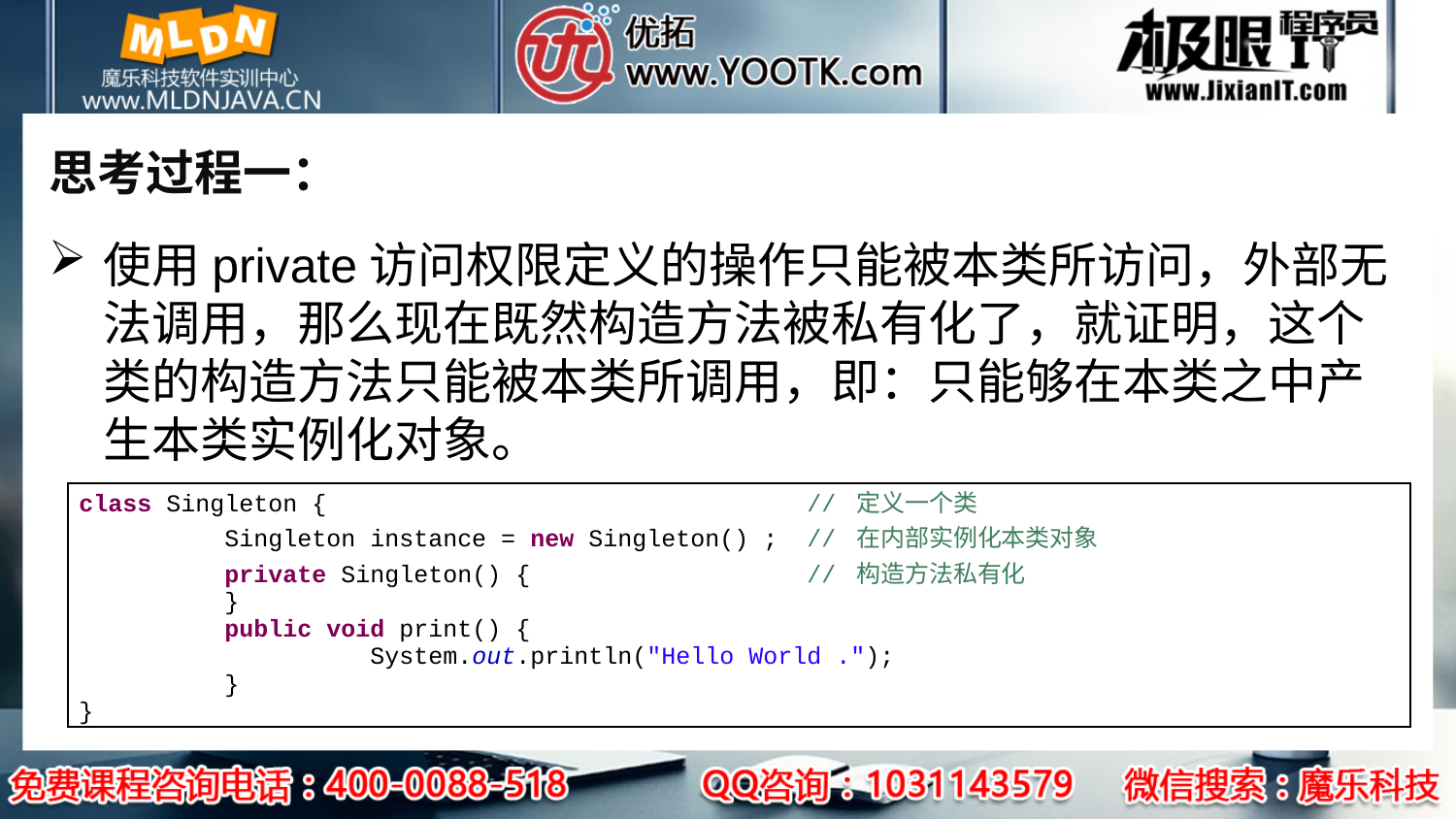

# 思考过程一：
使用private访问权限定义的操作只能被本类所访问，外部无法调用，那么现在既然构造方法被私有化了，就证明，这个类的构造方法只能被本类所调用，即：只能够在本类之中产生本类实例化对象。
| class Singleton { // 定义一个类 Singleton instance = new Singleton() ; // 在内部实例化本类对象 private Singleton() { // 构造方法私有化 } public void print() { System.out.println("Hello World ."); } } |
| --- |